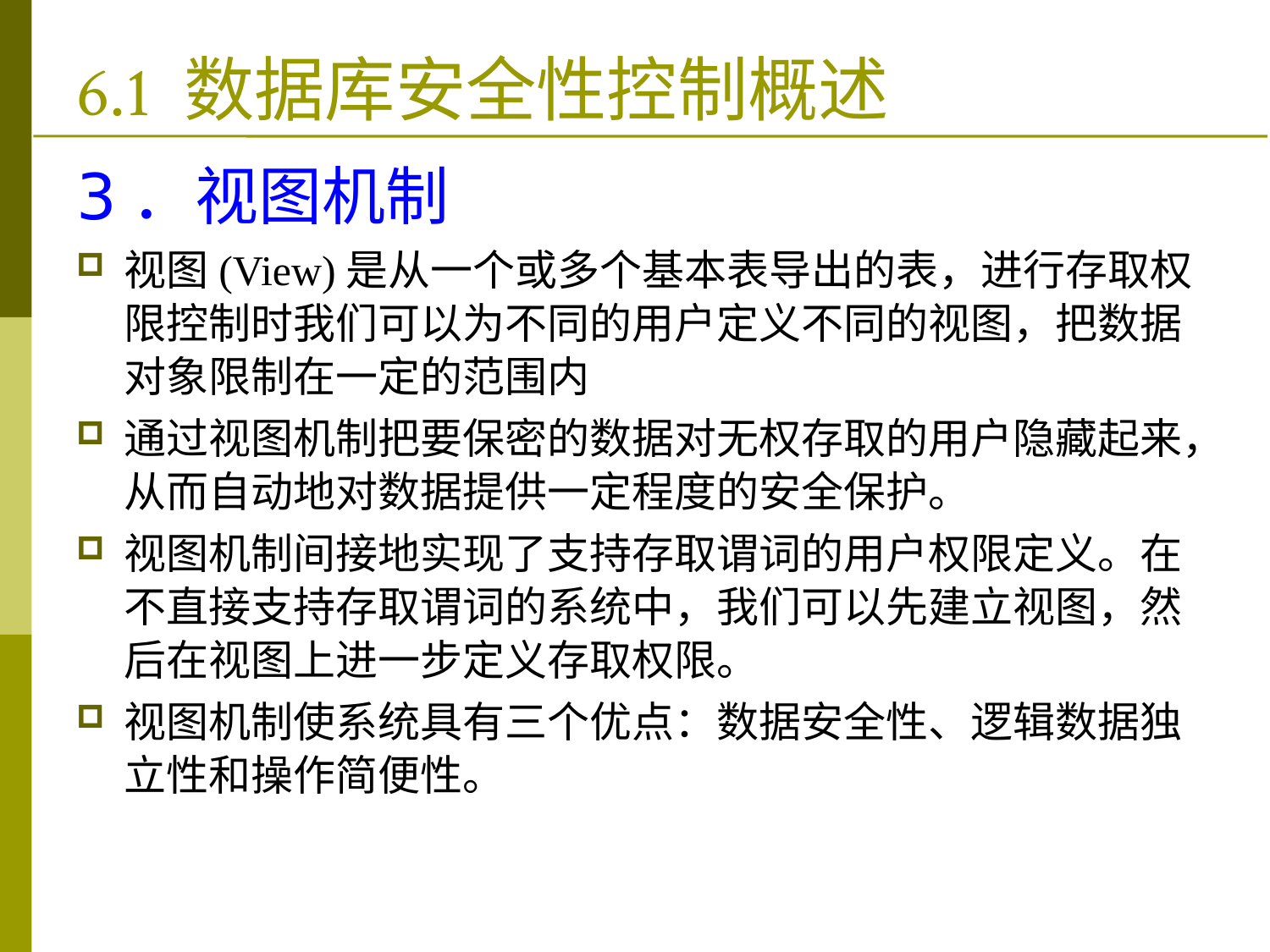

# 6.1 数据库安全性控制概述
3．视图机制
视图(View)是从一个或多个基本表导出的表，进行存取权限控制时我们可以为不同的用户定义不同的视图，把数据对象限制在一定的范围内
通过视图机制把要保密的数据对无权存取的用户隐藏起来，从而自动地对数据提供一定程度的安全保护。
视图机制间接地实现了支持存取谓词的用户权限定义。在不直接支持存取谓词的系统中，我们可以先建立视图，然后在视图上进一步定义存取权限。
视图机制使系统具有三个优点：数据安全性、逻辑数据独立性和操作简便性。